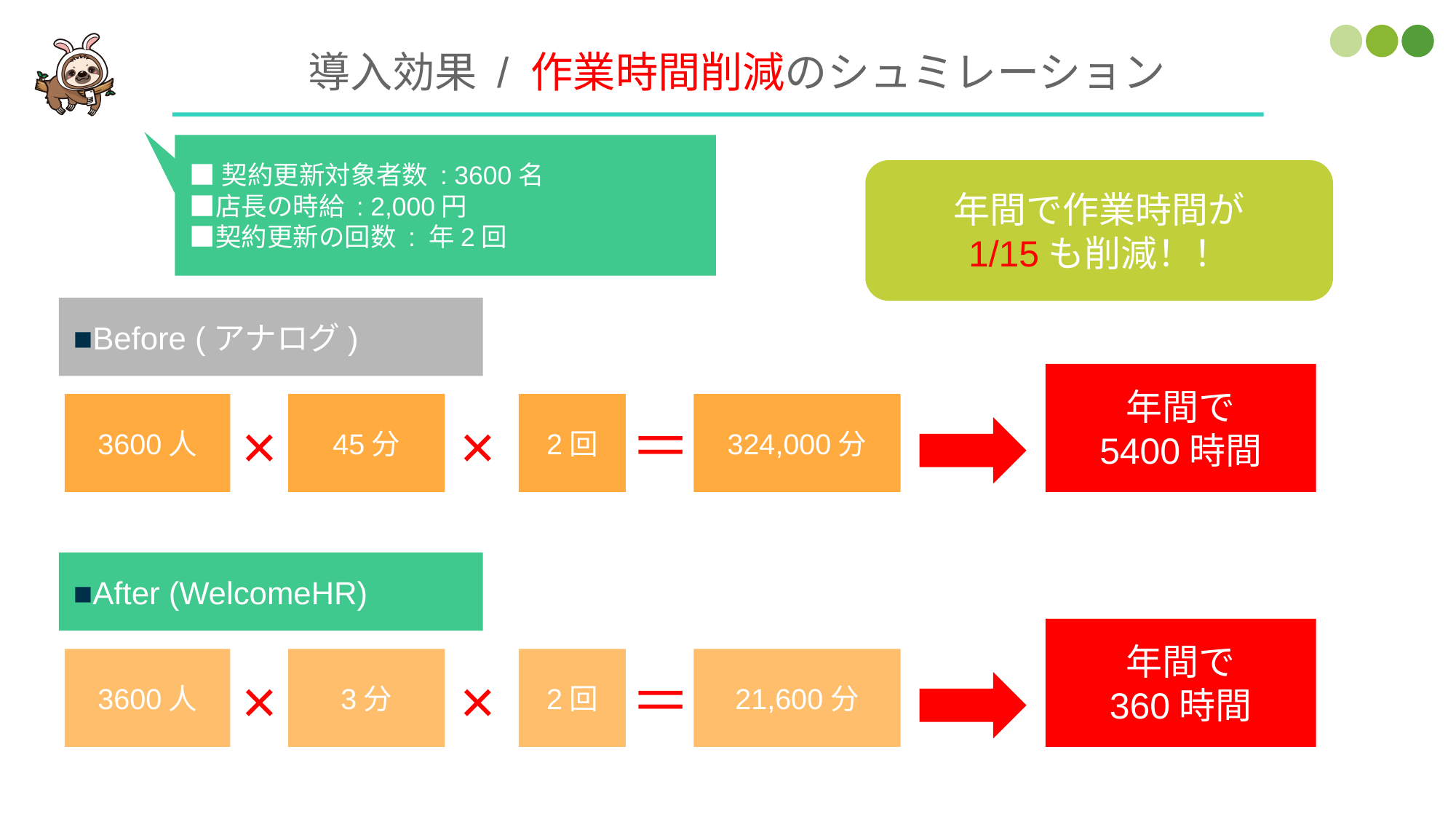

導入効果 / 作業時間削減のシュミレーション

■契約更新対象者数 : 3600名
■店長の時給 : 2,000円
■契約更新の回数 : 年2回

年間で作業時間が
1/15も削減！！

■Before (アナログ)
年間で
5400時間

×
×
＝

3600人

45分

2回

324,000分

■After (WelcomeHR)
年間で
360時間

×
×
＝

3600人

3分

2回

21,600分